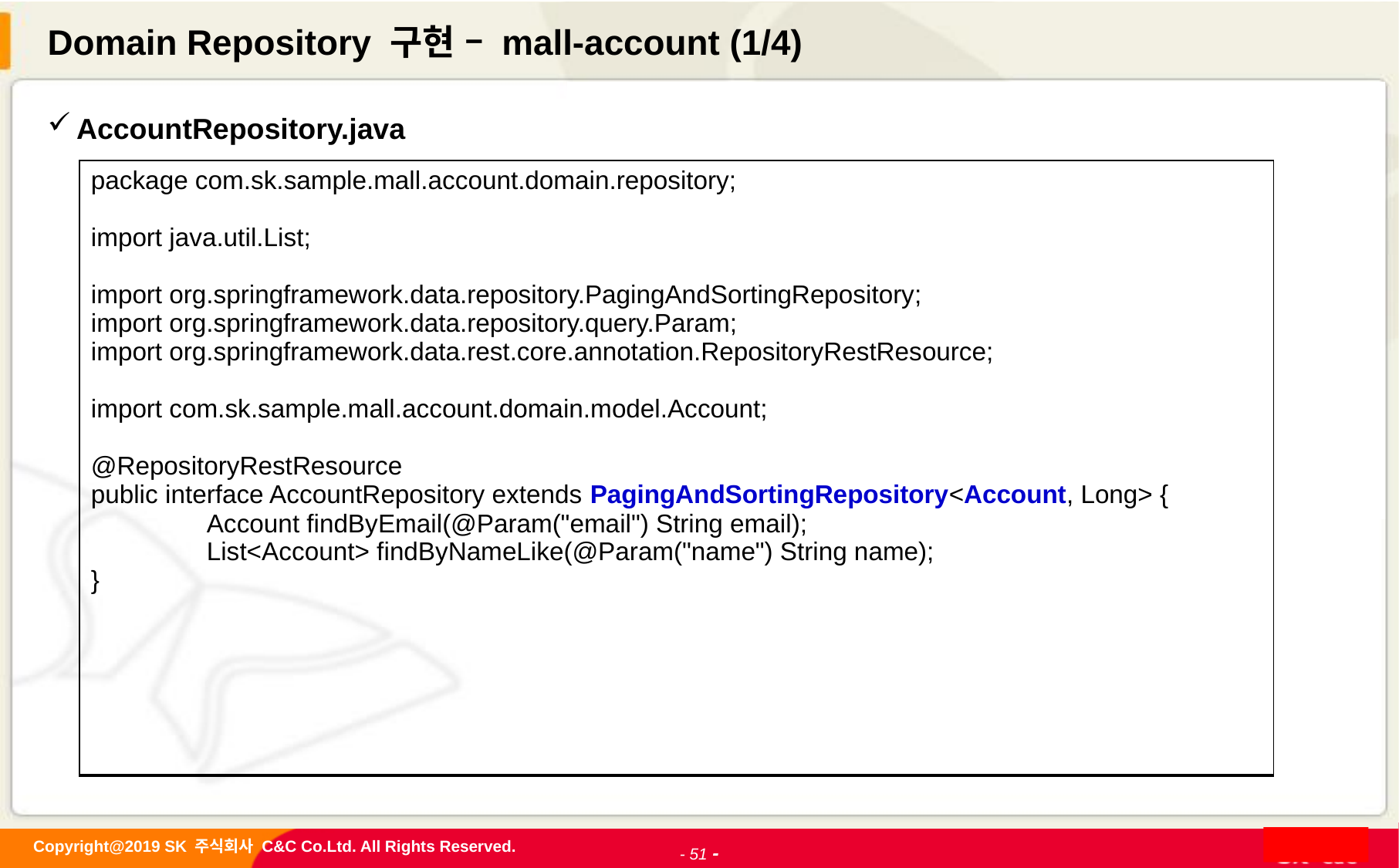

# Domain Repository 구현 – mall-account (1/4)
AccountRepository.java
| package com.sk.sample.mall.account.domain.repository; import java.util.List; import org.springframework.data.repository.PagingAndSortingRepository; import org.springframework.data.repository.query.Param; import org.springframework.data.rest.core.annotation.RepositoryRestResource; import com.sk.sample.mall.account.domain.model.Account; @RepositoryRestResource public interface AccountRepository extends PagingAndSortingRepository<Account, Long> { Account findByEmail(@Param("email") String email); List<Account> findByNameLike(@Param("name") String name); } |
| --- |